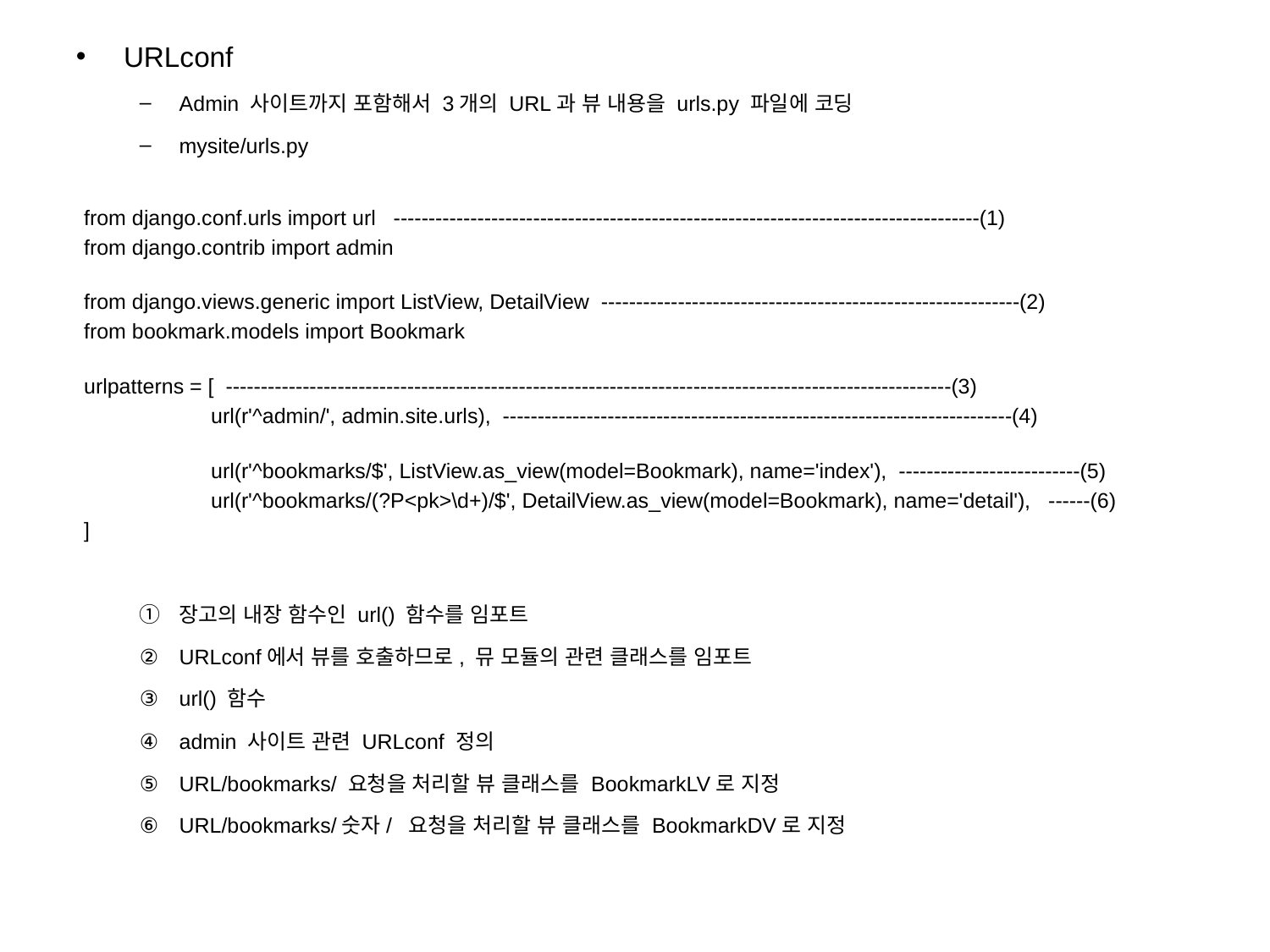

URLconf
Admin 사이트까지 포함해서 3개의 URL과 뷰 내용을 urls.py 파일에 코딩
mysite/urls.py

from django.conf.urls import url   ------------------------------------------------------------------------------------(1)
from django.contrib import admin
from django.views.generic import ListView, DetailView  ------------------------------------------------------------(2)
from bookmark.models import Bookmark
urlpatterns = [  --------------------------------------------------------------------------------------------------------(3)
	url(r'^admin/', admin.site.urls),  -------------------------------------------------------------------------(4)
	url(r'^bookmarks/$', ListView.as_view(model=Bookmark), name='index'),  --------------------------(5)
	url(r'^bookmarks/(?P<pk>\d+)/$', DetailView.as_view(model=Bookmark), name='detail'),   ------(6)
]

장고의 내장 함수인 url() 함수를 임포트
URLconf에서 뷰를 호출하므로, 뮤 모듈의 관련 클래스를 임포트
url() 함수
admin 사이트 관련 URLconf 정의
URL/bookmarks/ 요청을 처리할 뷰 클래스를 BookmarkLV로 지정
URL/bookmarks/숫자/  요청을 처리할 뷰 클래스를 BookmarkDV로 지정